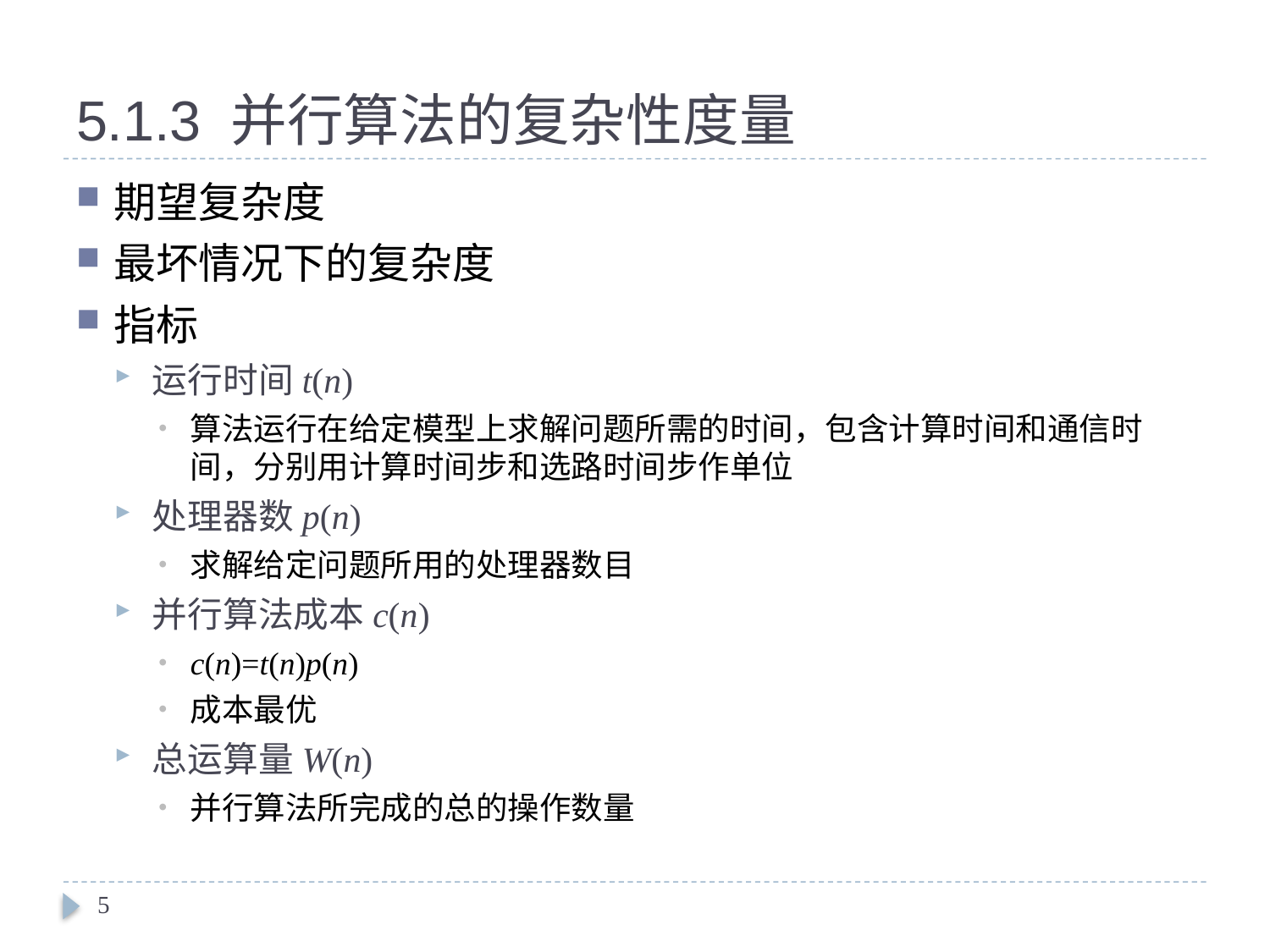

# 5.1.3 并行算法的复杂性度量
期望复杂度
最坏情况下的复杂度
指标
运行时间t(n)
算法运行在给定模型上求解问题所需的时间，包含计算时间和通信时间，分别用计算时间步和选路时间步作单位
处理器数p(n)
求解给定问题所用的处理器数目
并行算法成本c(n)
c(n)=t(n)p(n)
成本最优
总运算量W(n)
并行算法所完成的总的操作数量
5